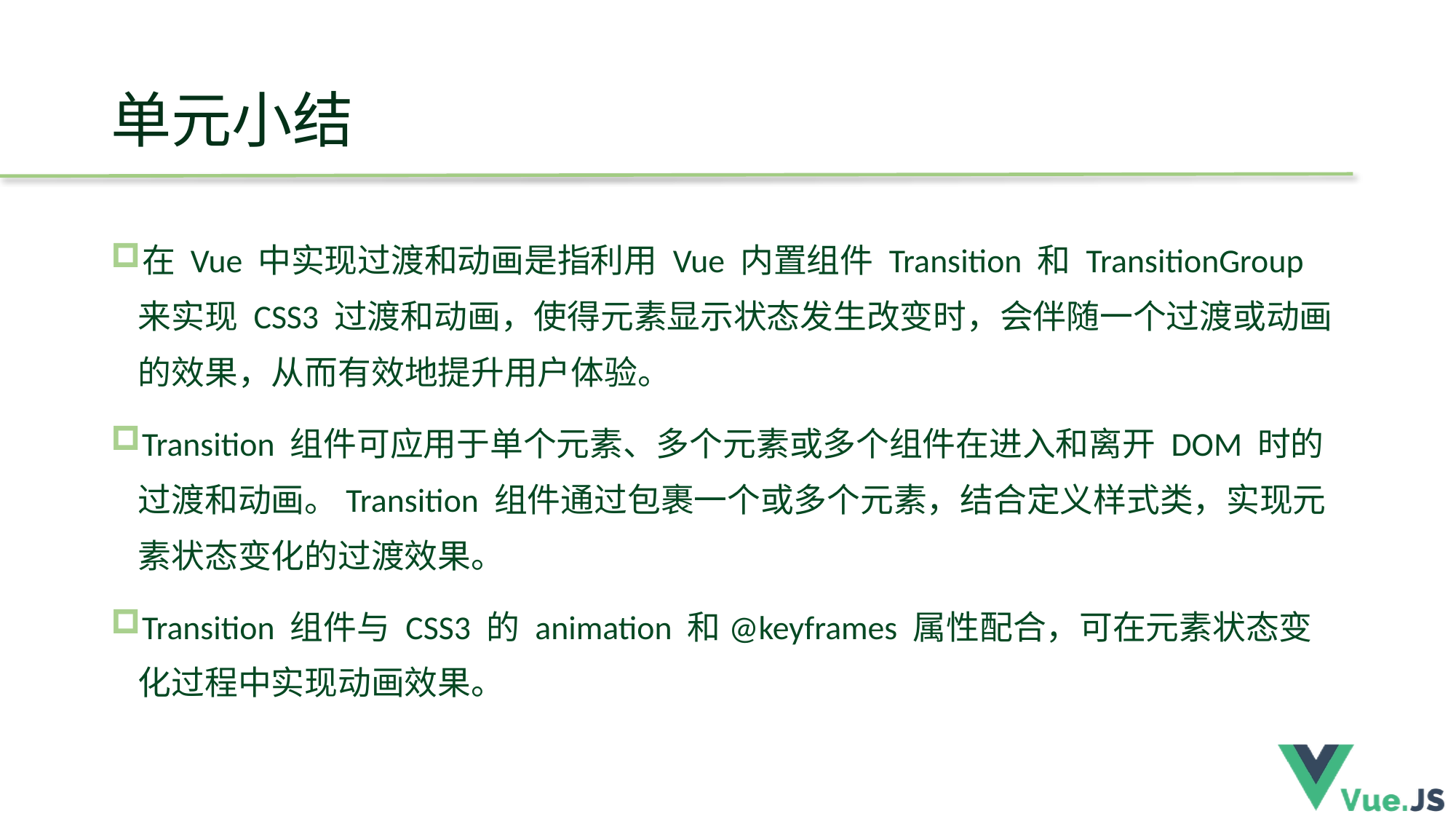

# 单元小结
在 Vue 中实现过渡和动画是指利用 Vue 内置组件 Transition 和 TransitionGroup 来实现 CSS3 过渡和动画，使得元素显示状态发生改变时，会伴随一个过渡或动画的效果，从而有效地提升用户体验。
Transition 组件可应用于单个元素、多个元素或多个组件在进入和离开 DOM 时的过渡和动画。Transition 组件通过包裹一个或多个元素，结合定义样式类，实现元素状态变化的过渡效果。
Transition 组件与 CSS3 的 animation 和@keyframes 属性配合，可在元素状态变化过程中实现动画效果。